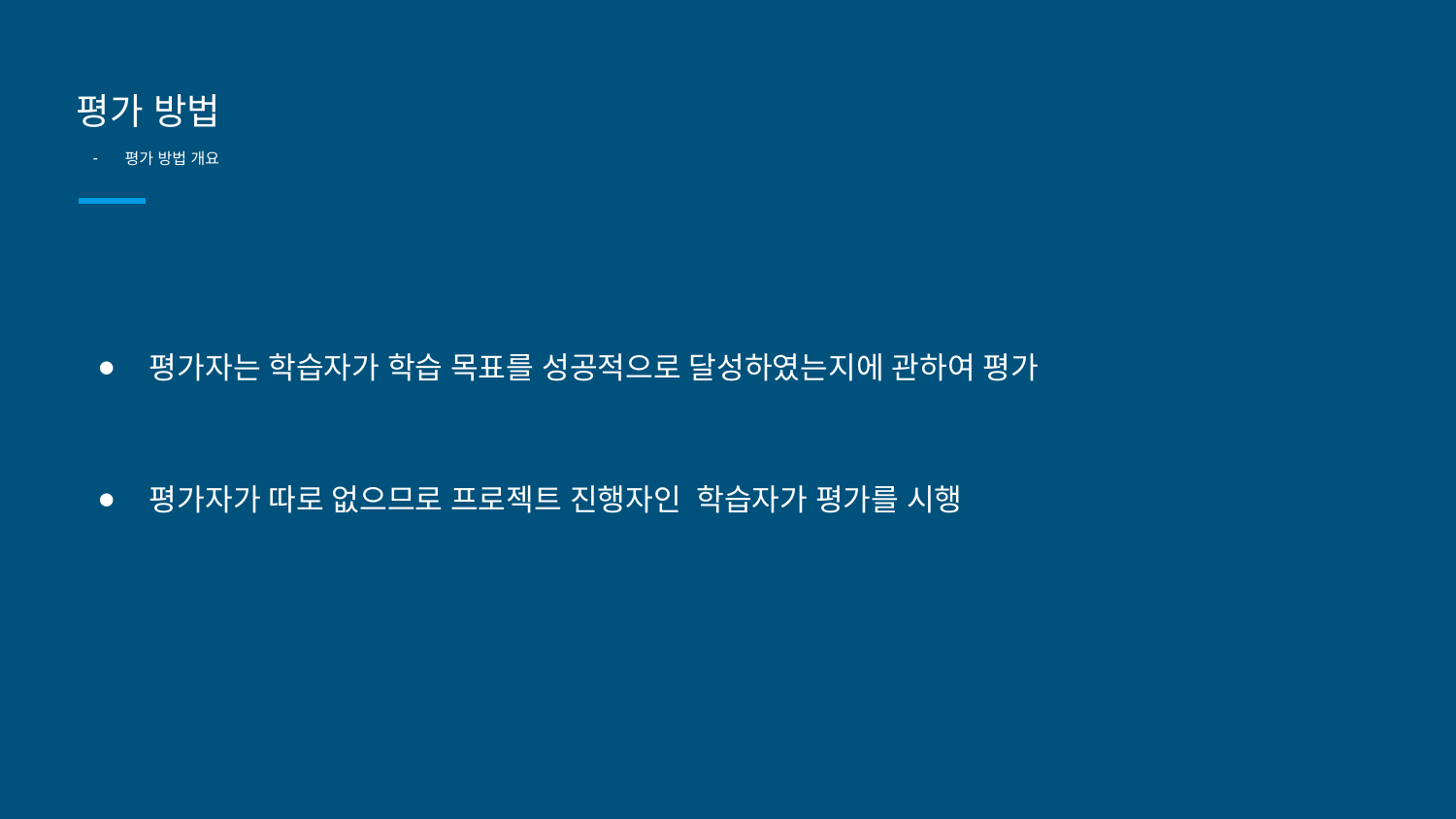

# 평가 방법

평가 방법 개요

평가자는 학습자가 학습 목표를 성공적으로 달성하였는지에 관하여 평가

평가자가 따로 없으므로 프로젝트 진행자인  학습자가 평가를 시행